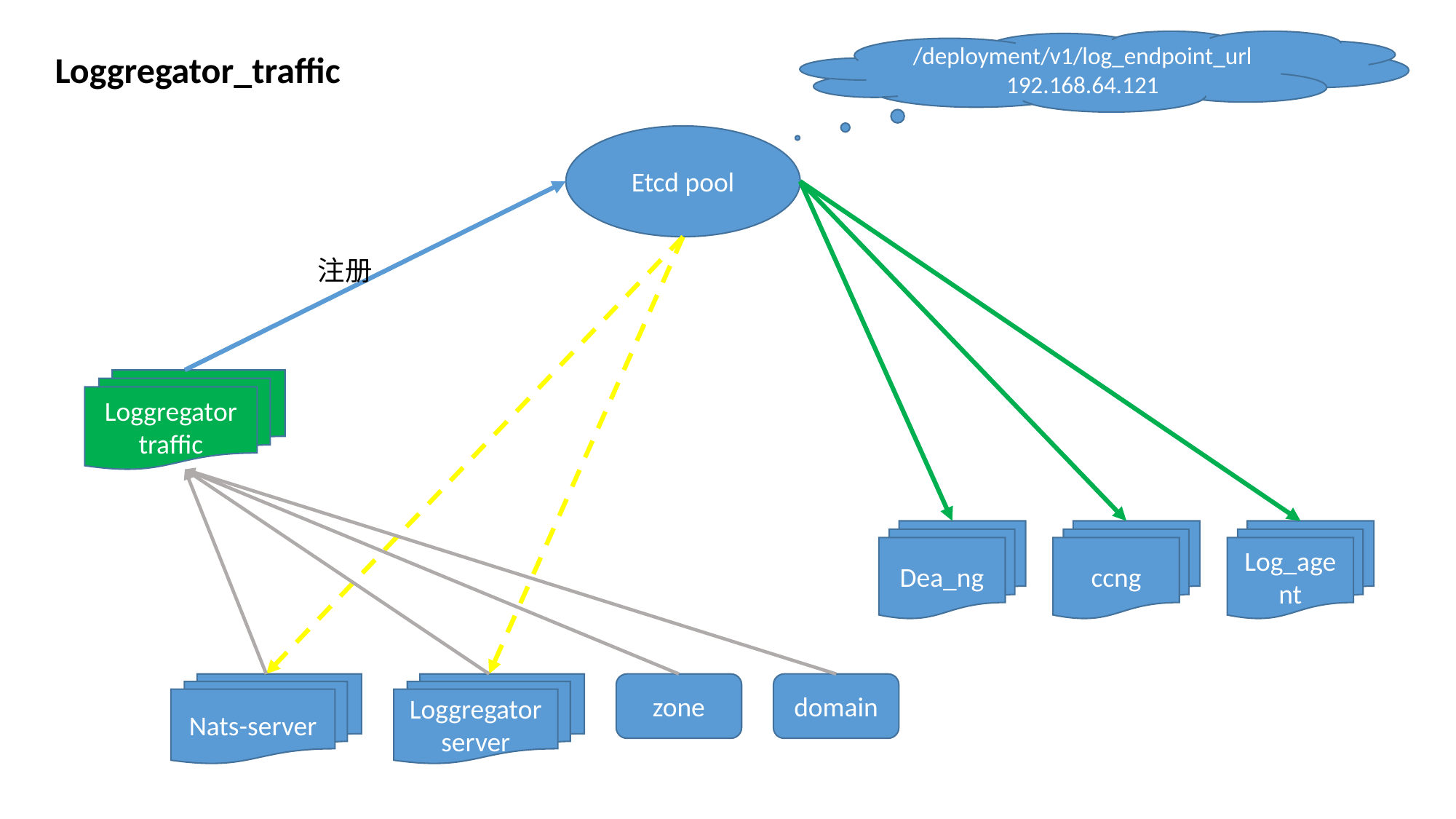

/deployment/v1/log_endpoint_url
192.168.64.121
Loggregator_traffic
Etcd pool
注册
Loggregator
traffic
Log_agent
ccng
Dea_ng
Nats-server
Loggregator
server
zone
domain